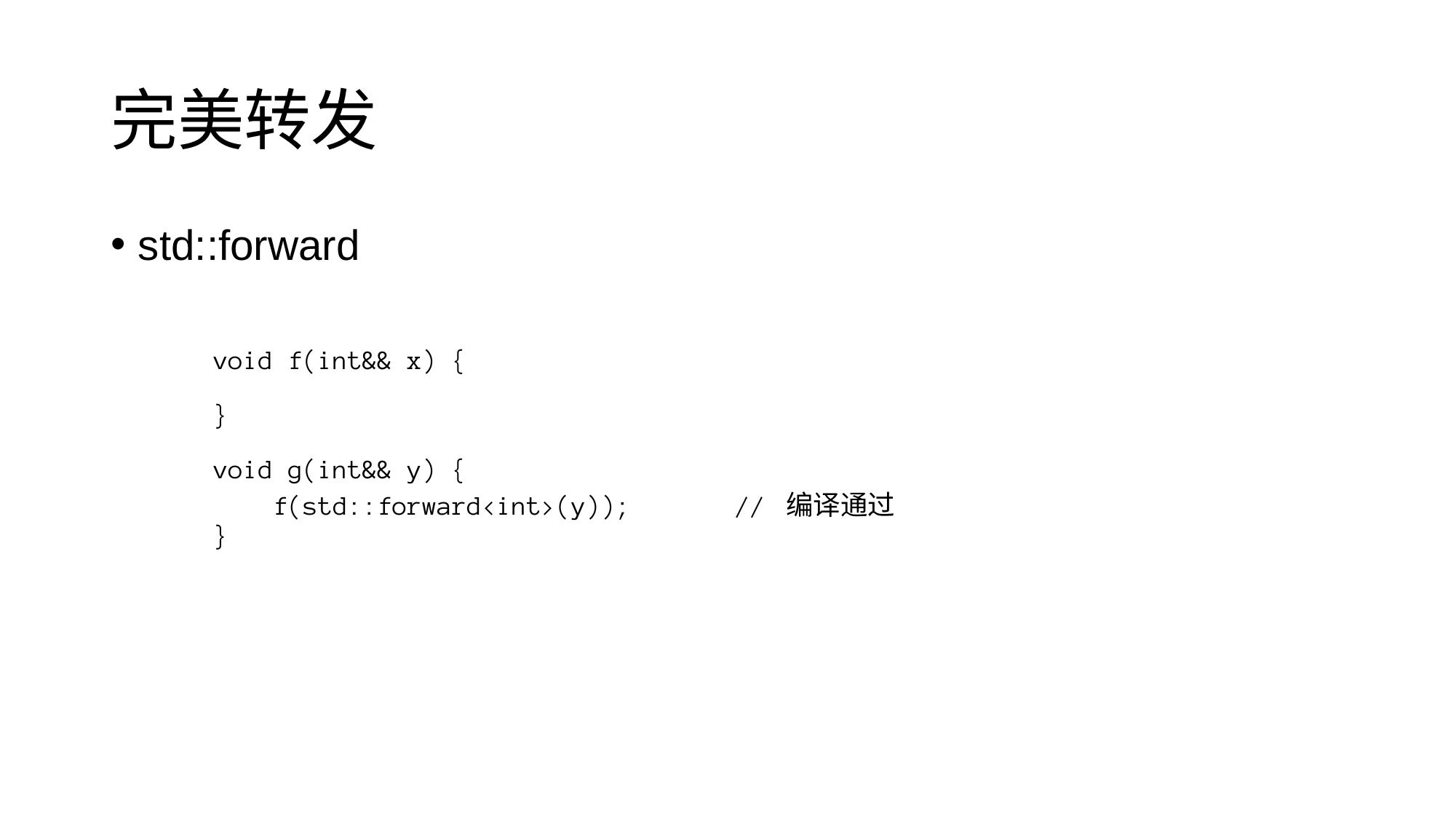

# 完美转发
std::forward

| void f(int&& x) { } void g(int&& y) { f(std::forward<int>(y)); // 编译通过 } |
| --- |